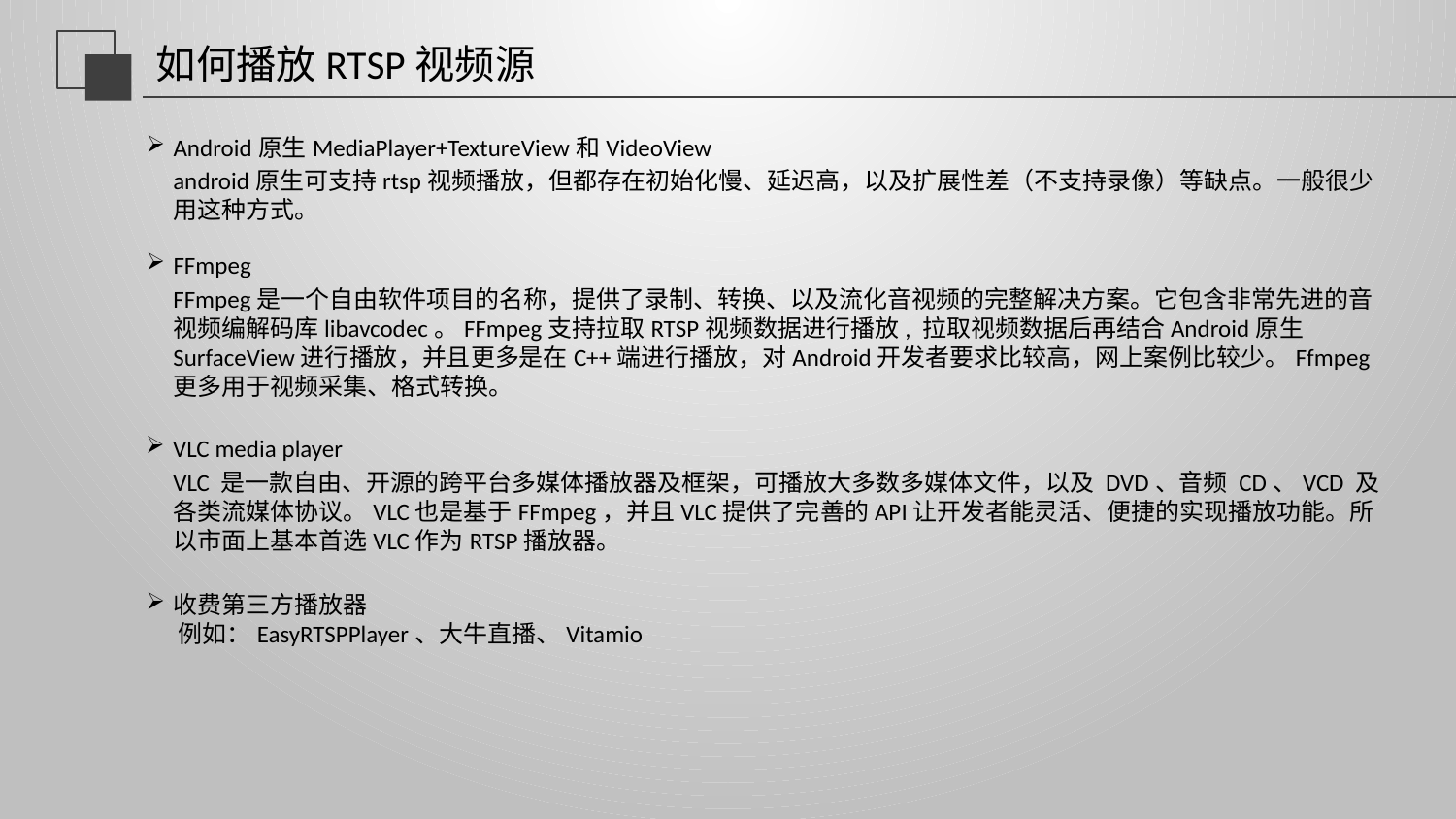

# 如何播放RTSP视频源
Android原生MediaPlayer+TextureView和VideoView
android原生可支持rtsp视频播放，但都存在初始化慢、延迟高，以及扩展性差（不支持录像）等缺点。一般很少用这种方式。
FFmpeg
FFmpeg是一个自由软件项目的名称，提供了录制、转换、以及流化音视频的完整解决方案。它包含非常先进的音视频编解码库libavcodec。FFmpeg支持拉取RTSP视频数据进行播放, 拉取视频数据后再结合Android原生SurfaceView进行播放，并且更多是在C++端进行播放，对Android开发者要求比较高，网上案例比较少。Ffmpeg更多用于视频采集、格式转换。
VLC media player
VLC 是一款自由、开源的跨平台多媒体播放器及框架，可播放大多数多媒体文件，以及 DVD、音频 CD、VCD 及各类流媒体协议。VLC也是基于FFmpeg，并且VLC提供了完善的API让开发者能灵活、便捷的实现播放功能。所以市面上基本首选VLC作为RTSP播放器。

收费第三方播放器
     例如：EasyRTSPPlayer、大牛直播、Vitamio